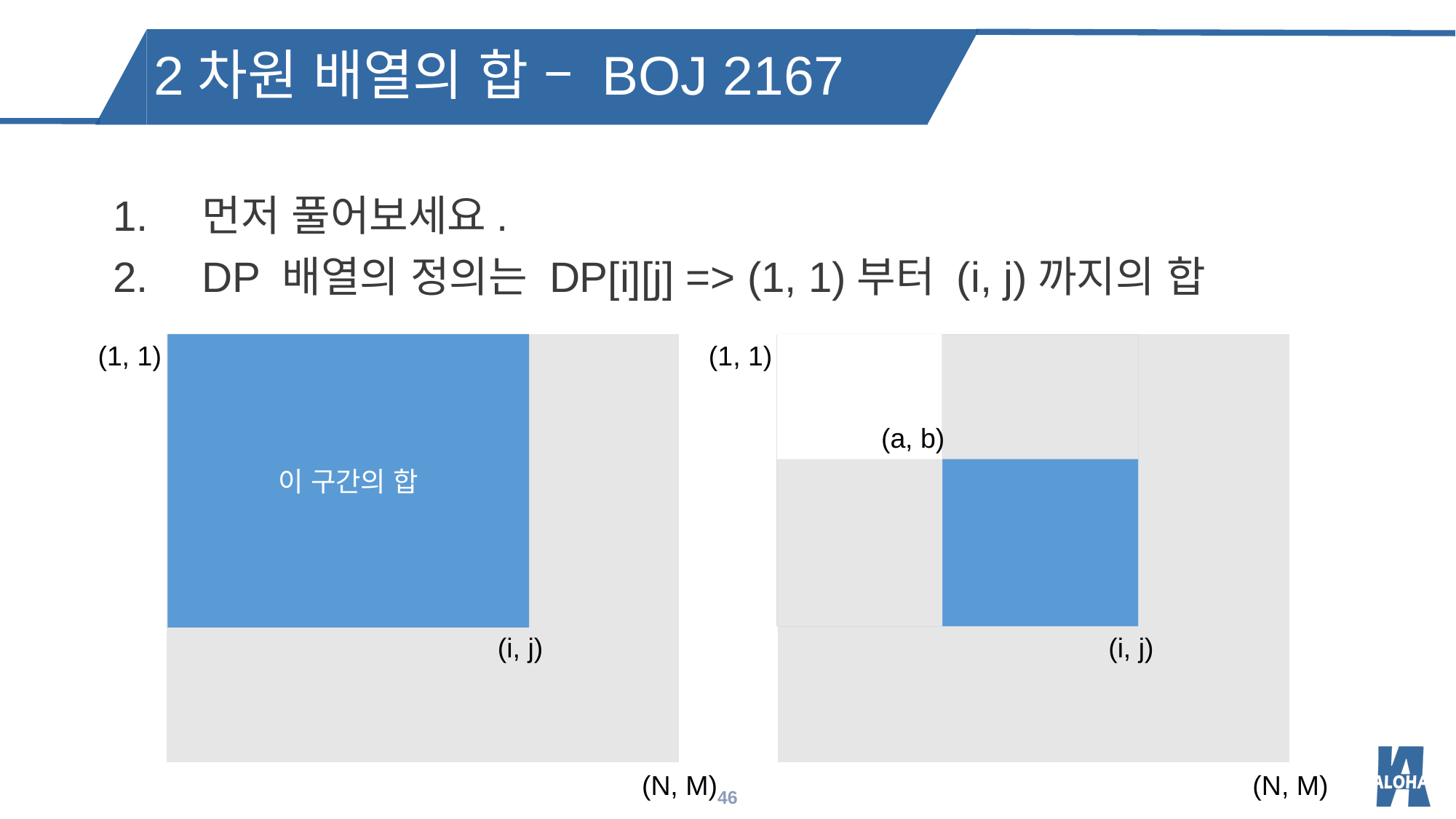

2차원 배열의 합 – BOJ 2167
먼저 풀어보세요.
DP 배열의 정의는 DP[i][j] => (1, 1)부터 (i, j)까지의 합

(1, 1)

(1, 1)

이 구간의 합

(a, b)

(i, j)
(i, j)
(N, M)
(N, M)
46